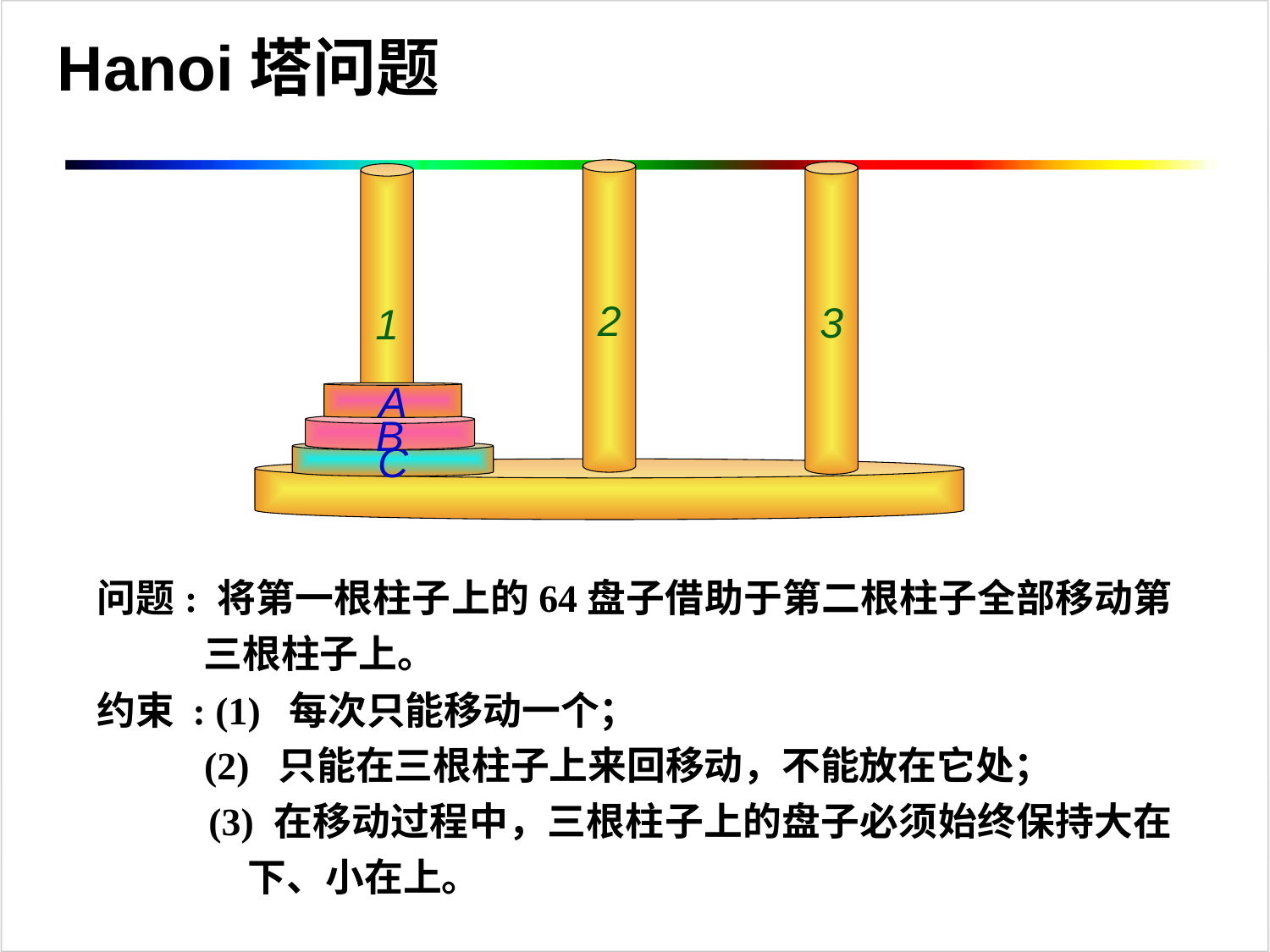

Hanoi塔问题
2
3
1
A
B
C

问题: 将第一根柱子上的64盘子借助于第二根柱子全部移动第
            三根柱子上。
约束 : (1)  每次只能移动一个；
           (2)  只能在三根柱子上来回移动，不能放在它处；
           (3) 在移动过程中，三根柱子上的盘子必须始终保持大在
                 下、小在上。